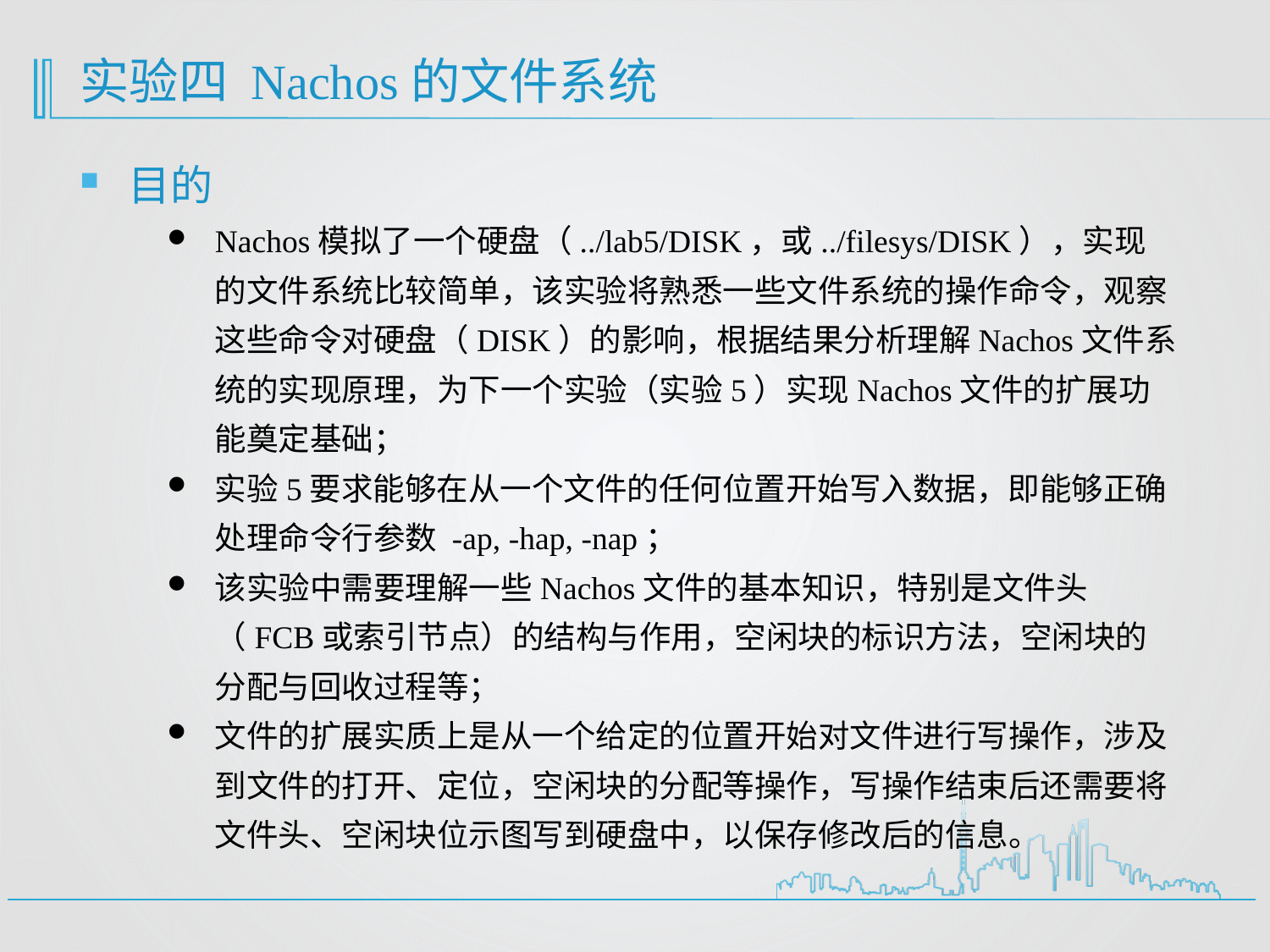

# 实验四 Nachos的文件系统
目的
Nachos模拟了一个硬盘（../lab5/DISK，或../filesys/DISK），实现的文件系统比较简单，该实验将熟悉一些文件系统的操作命令，观察这些命令对硬盘（DISK）的影响，根据结果分析理解Nachos文件系统的实现原理，为下一个实验（实验5）实现Nachos文件的扩展功能奠定基础；
实验5要求能够在从一个文件的任何位置开始写入数据，即能够正确处理命令行参数 -ap, -hap, -nap；
该实验中需要理解一些Nachos文件的基本知识，特别是文件头（FCB或索引节点）的结构与作用，空闲块的标识方法，空闲块的分配与回收过程等；
文件的扩展实质上是从一个给定的位置开始对文件进行写操作，涉及到文件的打开、定位，空闲块的分配等操作，写操作结束后还需要将文件头、空闲块位示图写到硬盘中，以保存修改后的信息。